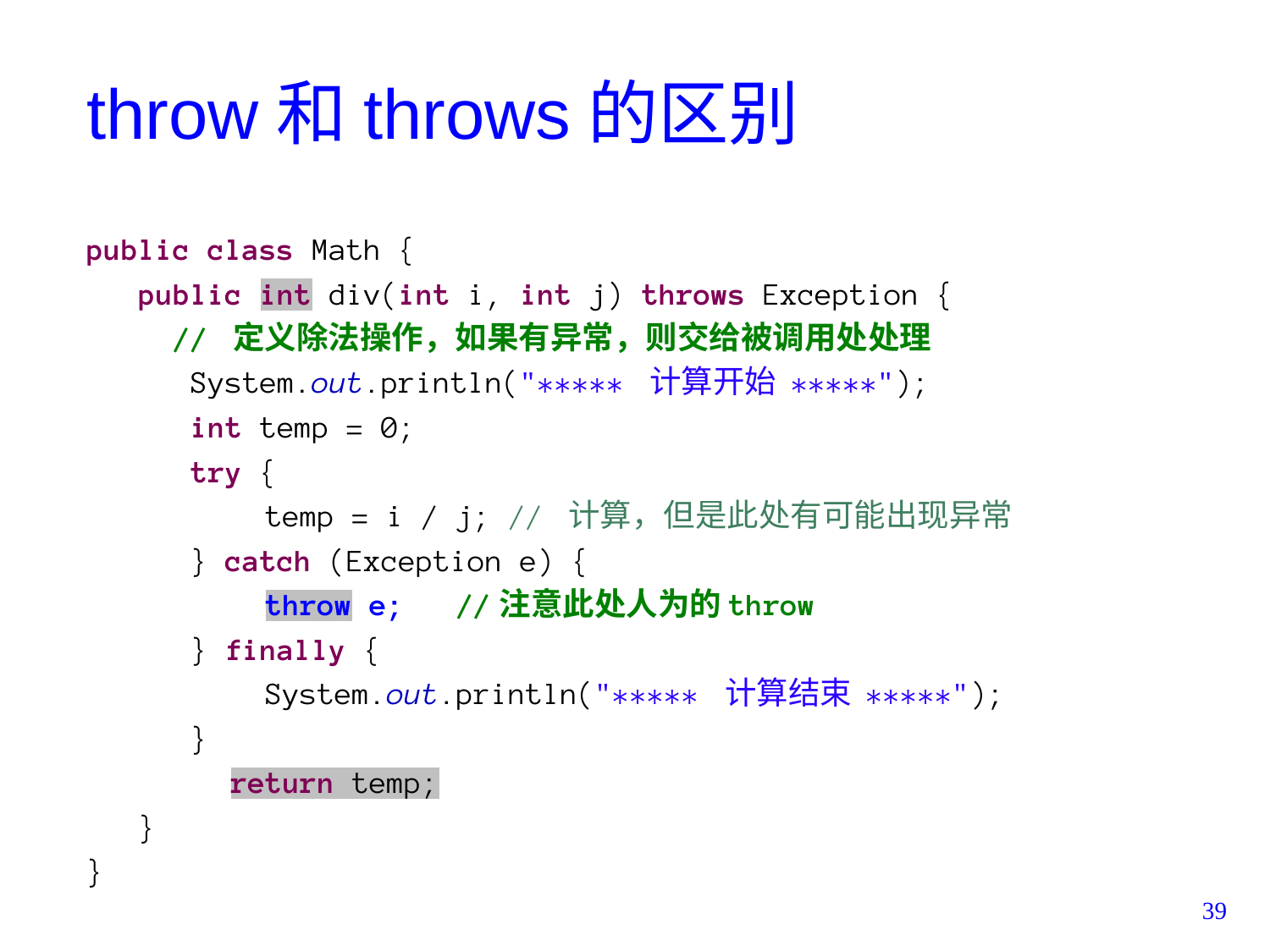

# throw和throws的区别
public class Math {
   public int div(int i, int j) throws Exception {
     // 定义除法操作，如果有异常，则交给被调用处处理
      System.out.println("***** 计算开始 *****");
      int temp = 0;
      try {
	   temp = i / j; // 计算，但是此处有可能出现异常
      } catch (Exception e) {
	   throw e;   //注意此处人为的throw
      } finally {
	   System.out.println("***** 计算结束 *****");
      }
	 return temp;
   }
}

39